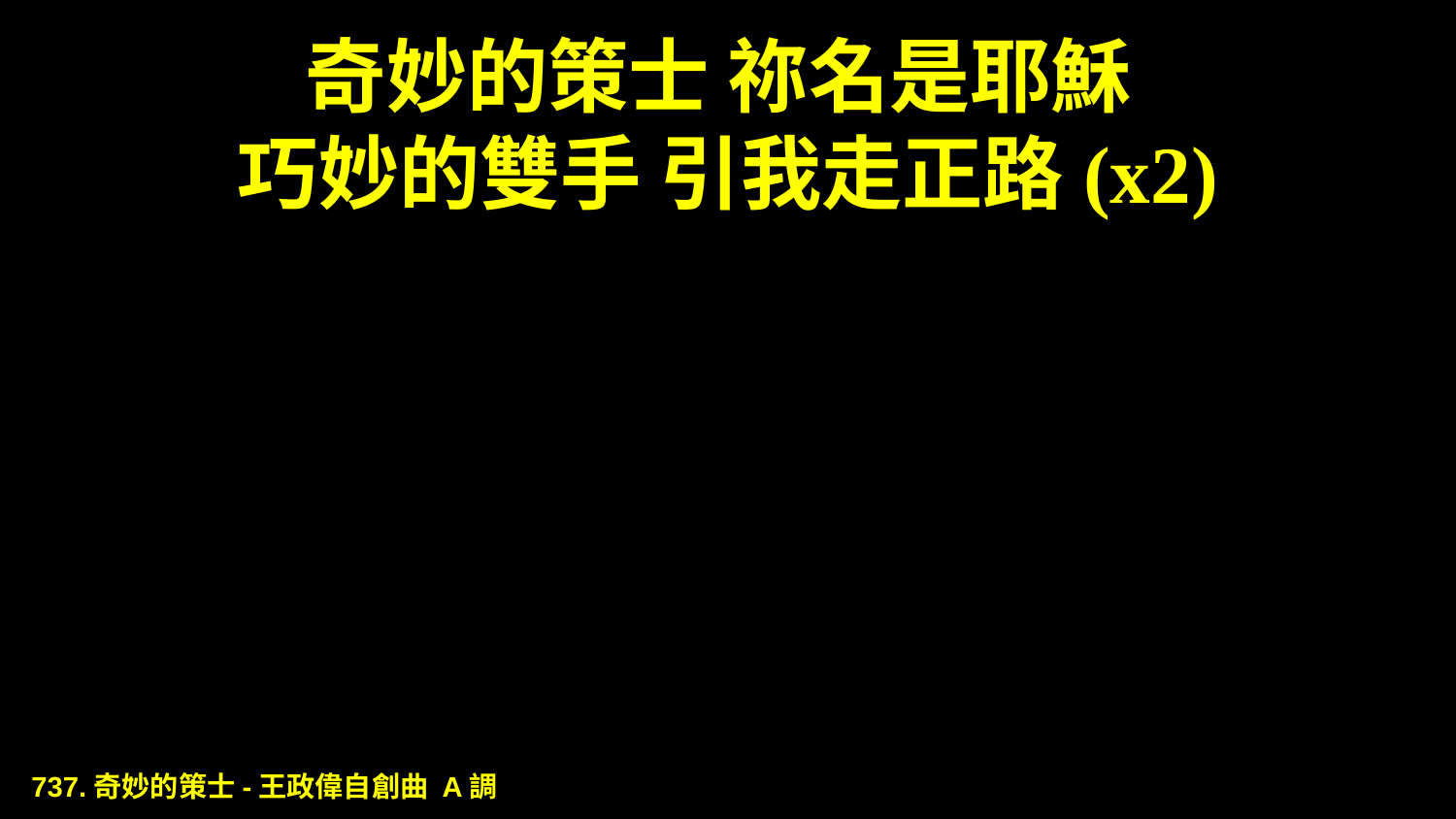

# 奇妙的策士 祢名是耶穌 巧妙的雙手 引我走正路(x2)
737.奇妙的策士-王政偉自創曲 A調